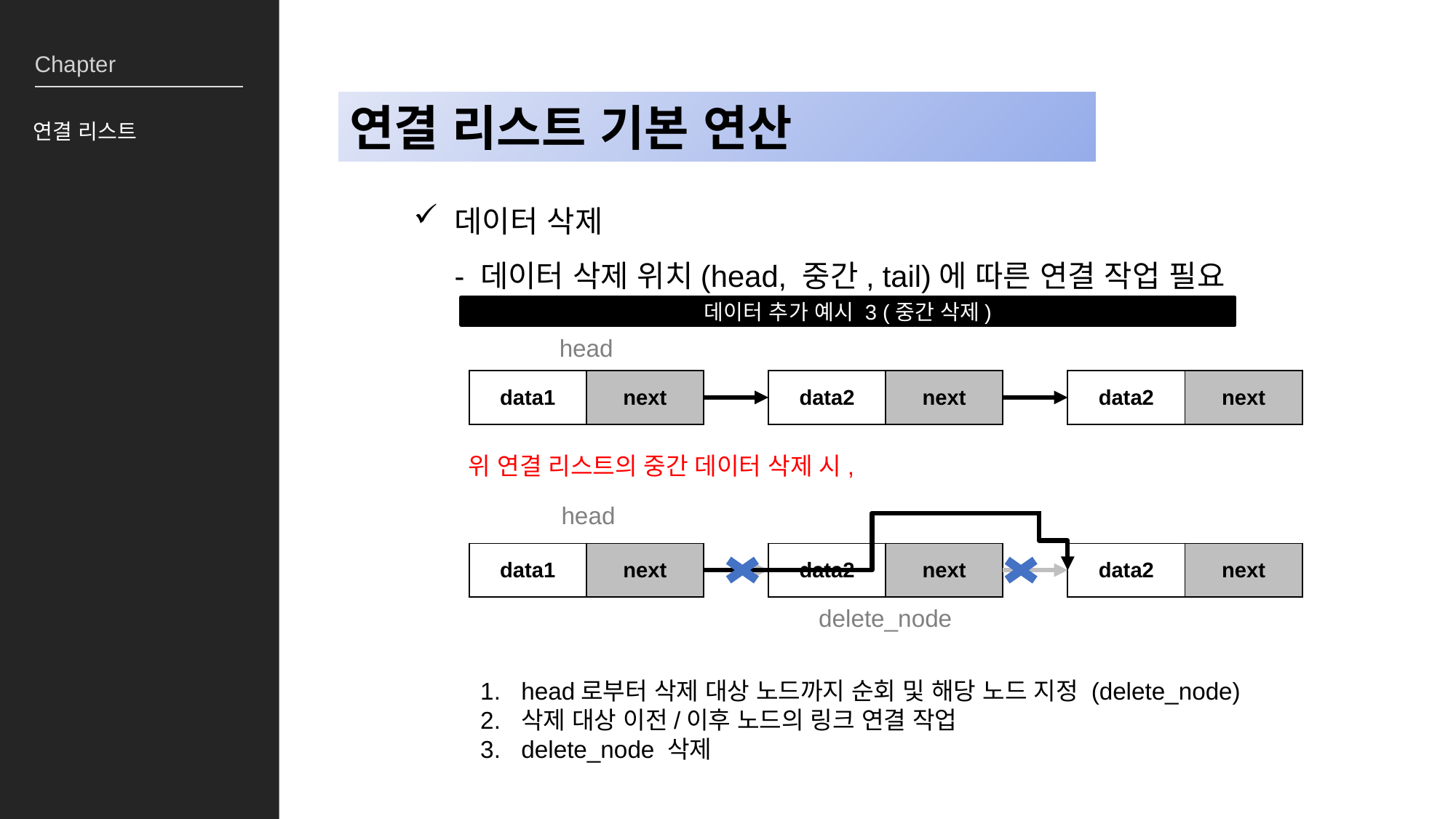

연결 리스트 기본 연산
연결 리스트
데이터 삭제
- 데이터 삭제 위치(head, 중간, tail)에 따른 연결 작업 필요
데이터 추가 예시 3 (중간 삭제)
head
| data1 | next |
| --- | --- |
| data2 | next |
| --- | --- |
| data2 | next |
| --- | --- |
위 연결 리스트의 중간 데이터 삭제 시,
head
| data1 | next |
| --- | --- |
| data2 | next |
| --- | --- |
| data2 | next |
| --- | --- |

delete_node
head로부터 삭제 대상 노드까지 순회 및 해당 노드 지정 (delete_node)
삭제 대상 이전/이후 노드의 링크 연결 작업
delete_node 삭제